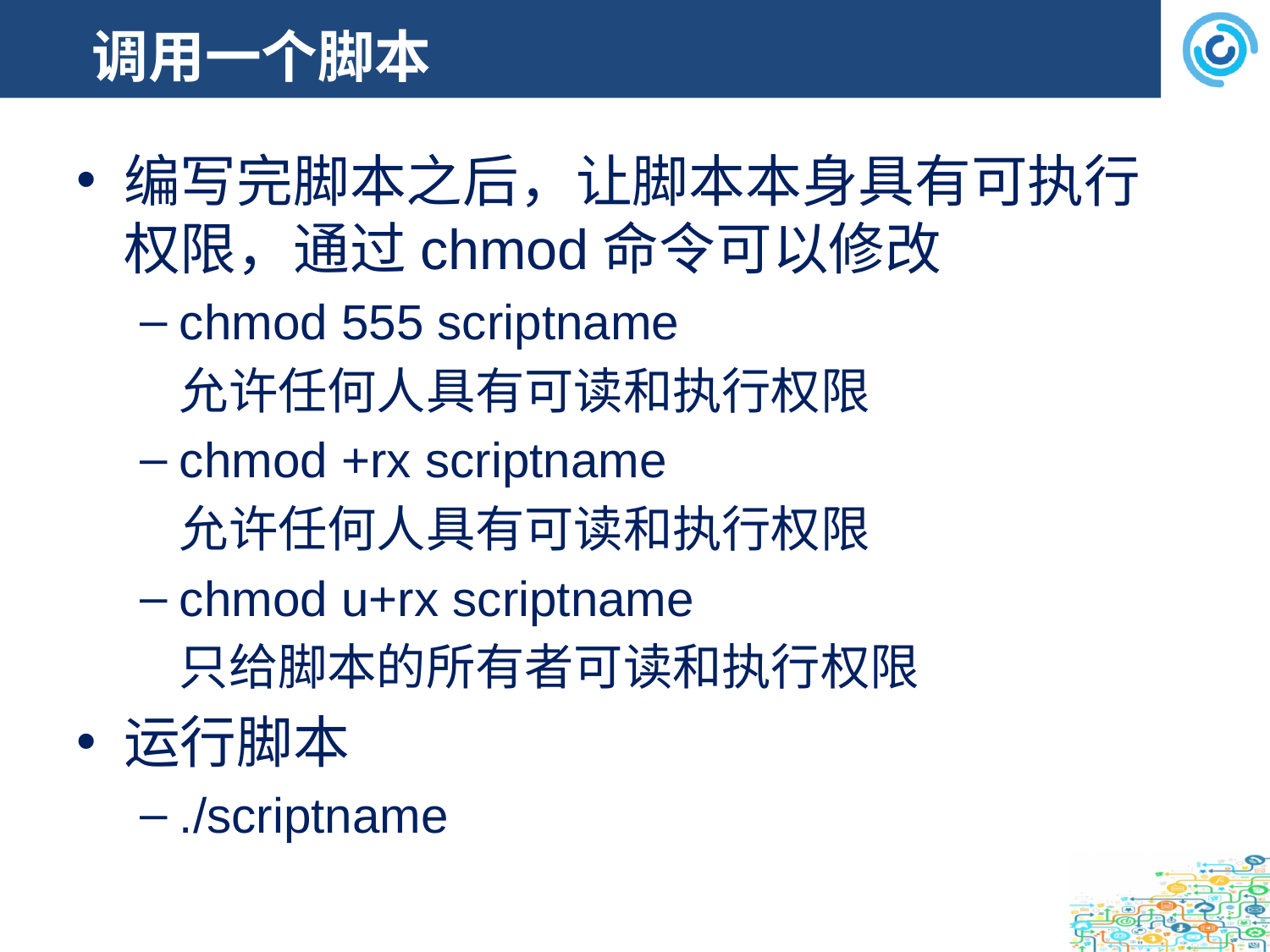

# 调用一个脚本
编写完脚本之后，让脚本本身具有可执行权限，通过chmod命令可以修改
chmod 555 scriptname
	允许任何人具有可读和执行权限
chmod +rx scriptname
	允许任何人具有可读和执行权限
chmod u+rx scriptname
	只给脚本的所有者可读和执行权限
运行脚本
./scriptname